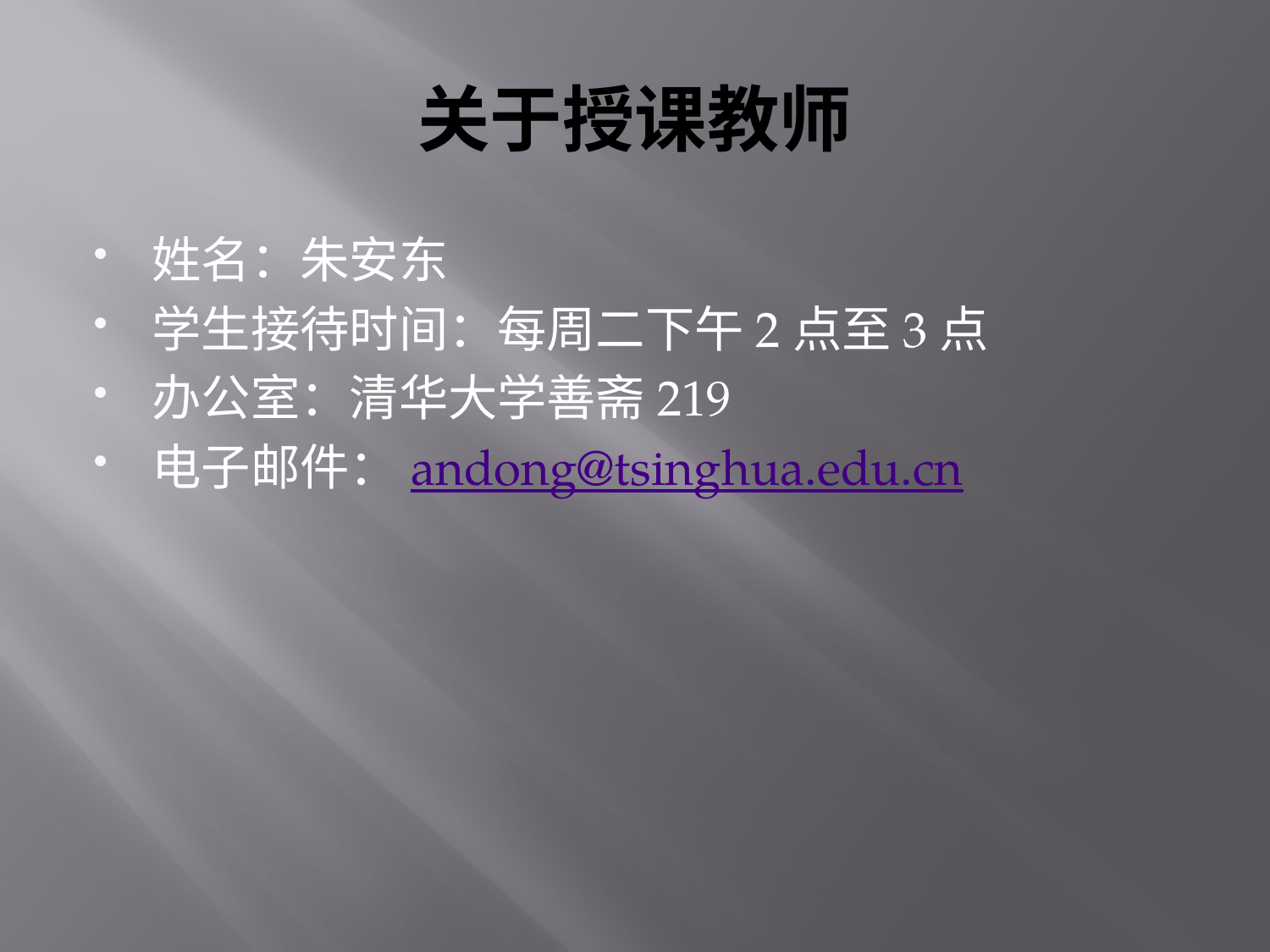

# 关于授课教师
姓名：朱安东
学生接待时间：每周二下午2点至3点
办公室：清华大学善斋219
电子邮件：andong@tsinghua.edu.cn